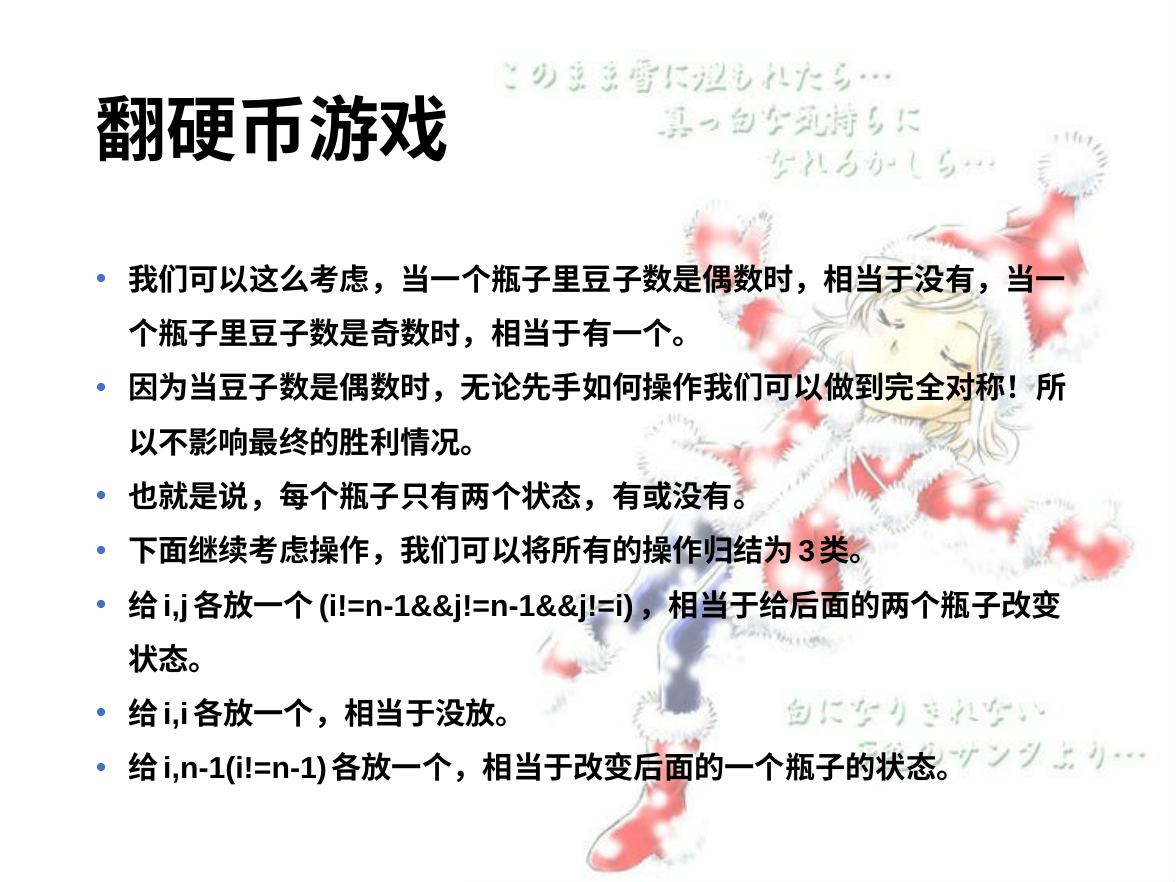

# 翻硬币游戏
我们可以这么考虑，当一个瓶子里豆子数是偶数时，相当于没有，当一个瓶子里豆子数是奇数时，相当于有一个。
因为当豆子数是偶数时，无论先手如何操作我们可以做到完全对称！所以不影响最终的胜利情况。
也就是说，每个瓶子只有两个状态，有或没有。
下面继续考虑操作，我们可以将所有的操作归结为3类。
给i,j各放一个(i!=n-1&&j!=n-1&&j!=i)，相当于给后面的两个瓶子改变状态。
给i,i各放一个，相当于没放。
给i,n-1(i!=n-1)各放一个，相当于改变后面的一个瓶子的状态。